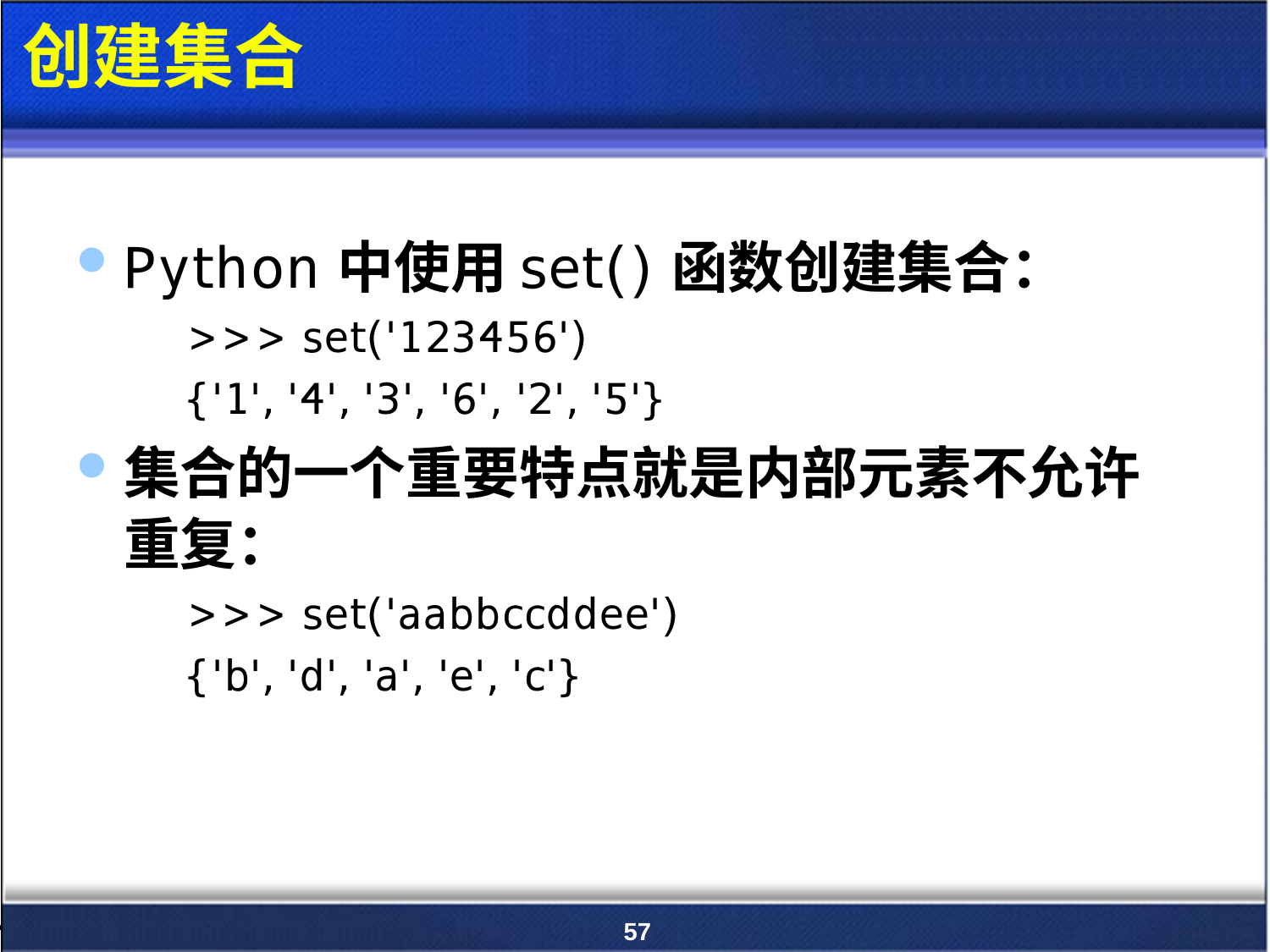

# 创建集合
Python中使用set()函数创建集合：
>>> set('123456')
{'1', '4', '3', '6', '2', '5'}
集合的一个重要特点就是内部元素不允许重复：
>>> set('aabbccddee')
{'b', 'd', 'a', 'e', 'c'}

57